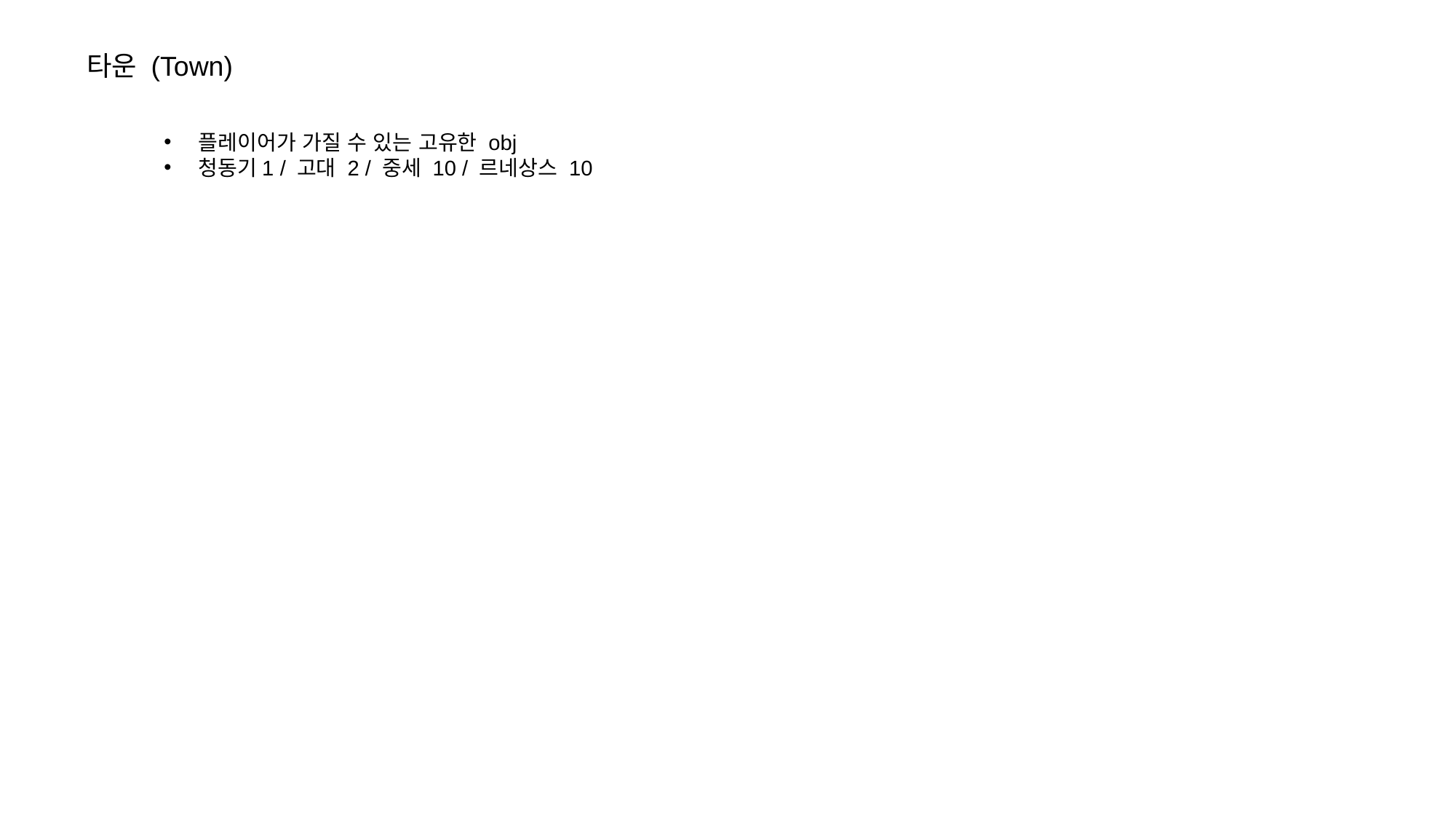

타운 (Town)
플레이어가 가질 수 있는 고유한 obj
청동기1 / 고대 2 / 중세 10 / 르네상스 10